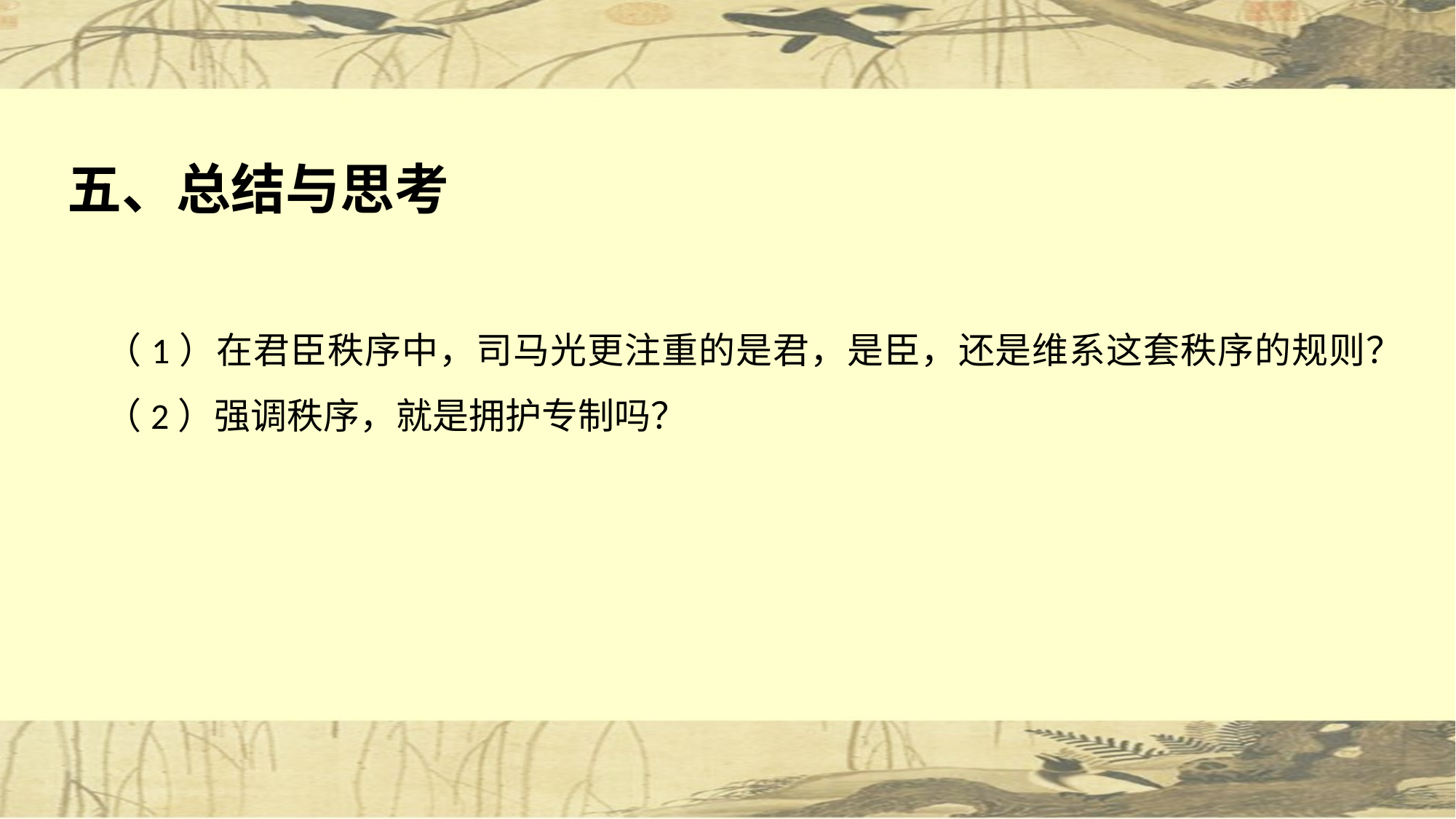

# 五、总结与思考
（1）在君臣秩序中，司马光更注重的是君，是臣，还是维系这套秩序的规则？
（2）强调秩序，就是拥护专制吗？